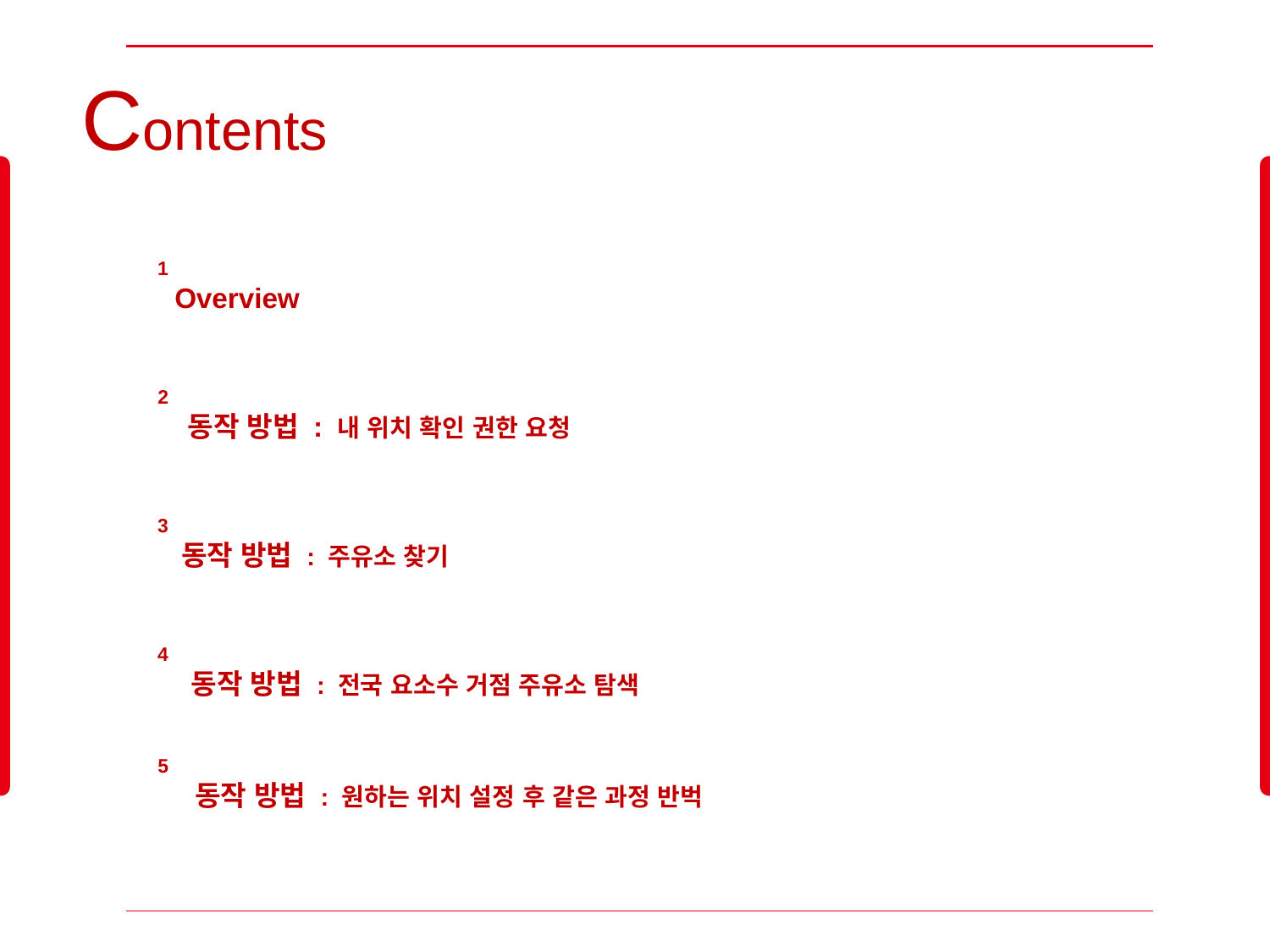

Contents

1
Overview
2
동작 방법 : 내 위치 확인 권한 요청

3
동작 방법 : 주유소 찾기
4
동작 방법 : 전국 요소수 거점 주유소 탐색
5
동작 방법 : 원하는 위치 설정 후 같은 과정 반벅